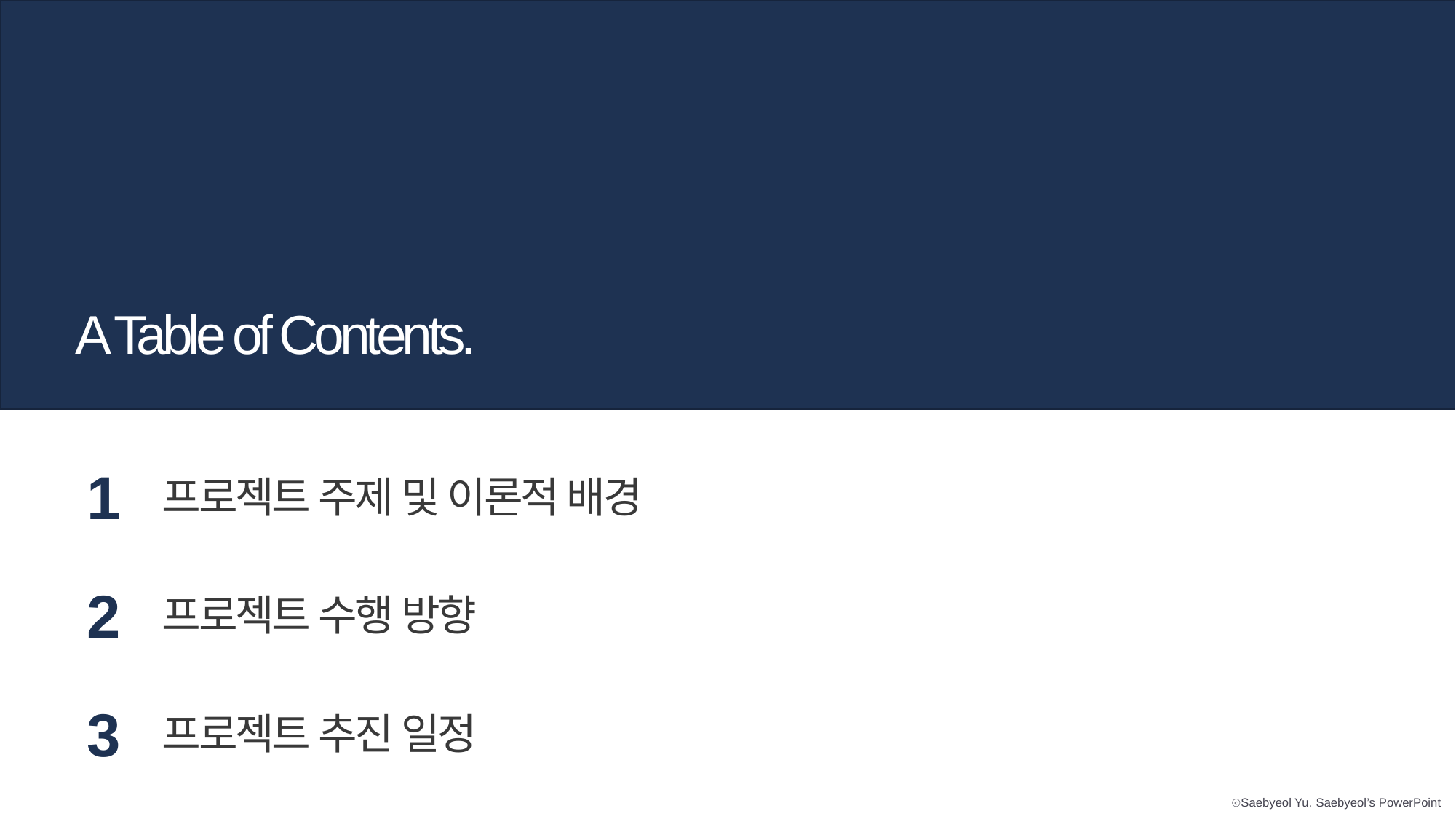

A Table of Contents.
1
프로젝트 주제 및 이론적 배경
2
프로젝트 수행 방향
3
프로젝트 추진 일정